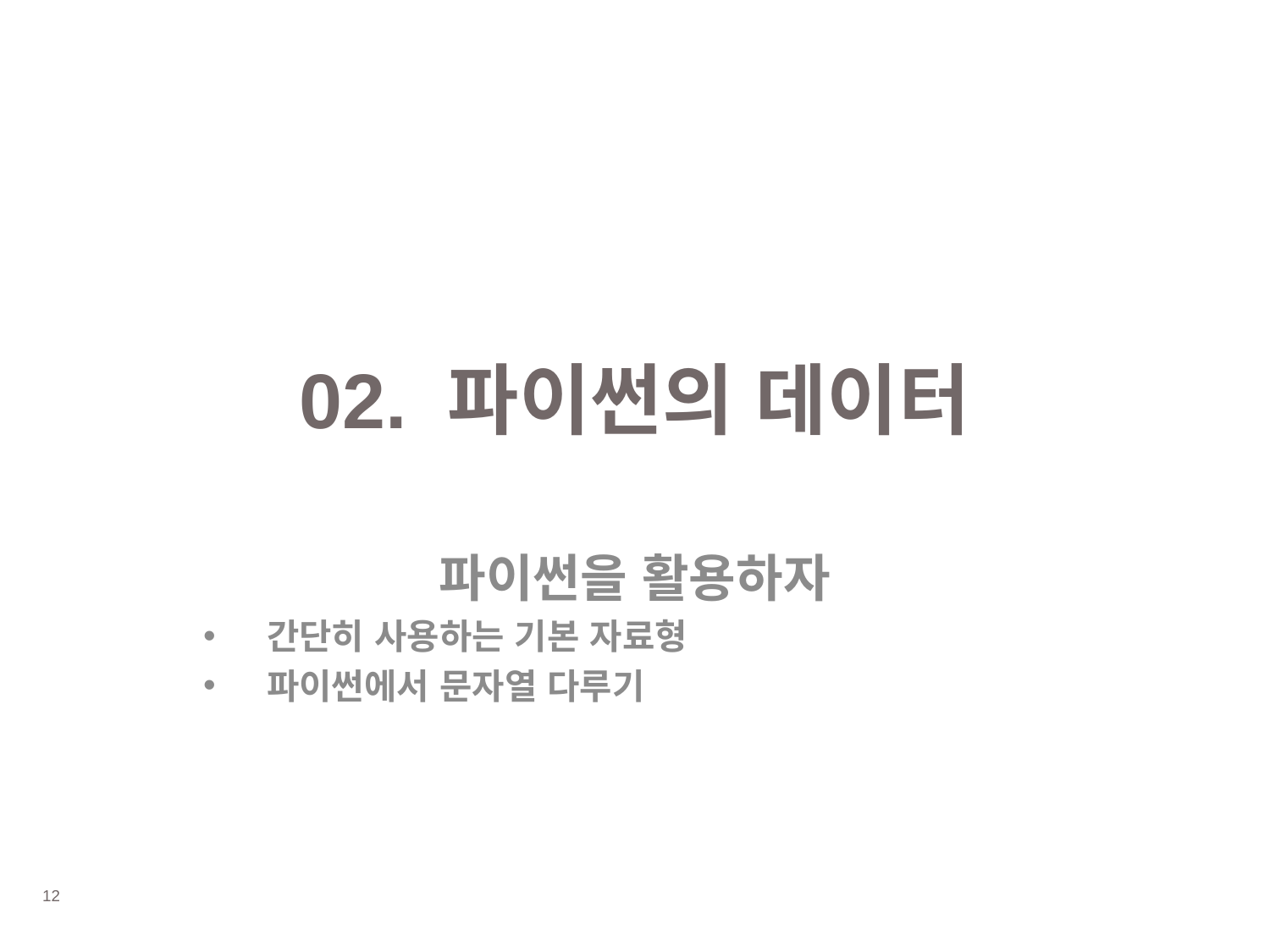

# 02. 파이썬의 데이터
파이썬을 활용하자
간단히 사용하는 기본 자료형
파이썬에서 문자열 다루기